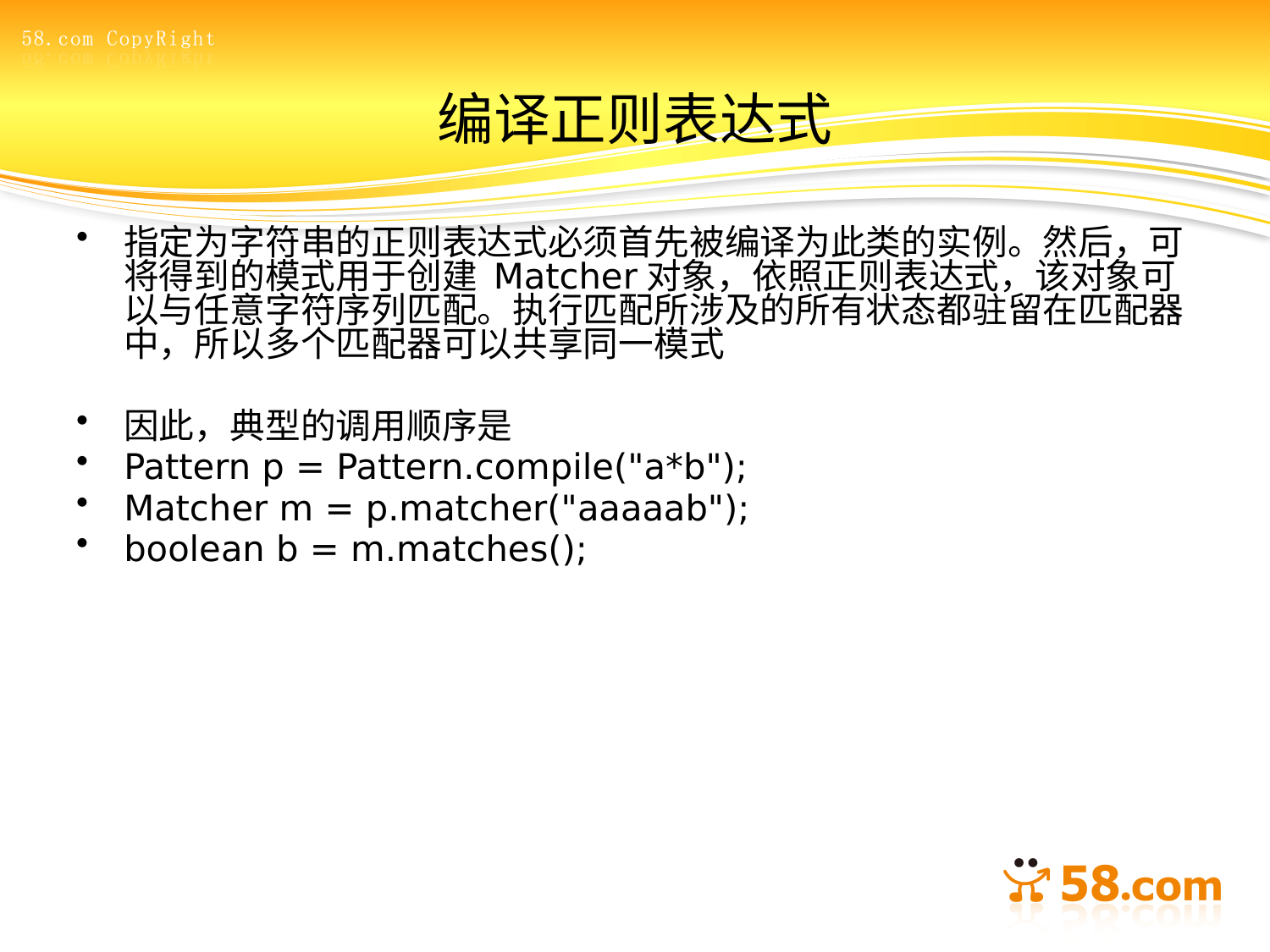

# 编译正则表达式
指定为字符串的正则表达式必须首先被编译为此类的实例。然后，可将得到的模式用于创建 Matcher对象，依照正则表达式，该对象可以与任意字符序列匹配。执行匹配所涉及的所有状态都驻留在匹配器中，所以多个匹配器可以共享同一模式

因此，典型的调用顺序是
Pattern p = Pattern.compile("a*b");
Matcher m = p.matcher("aaaaab");
boolean b = m.matches();